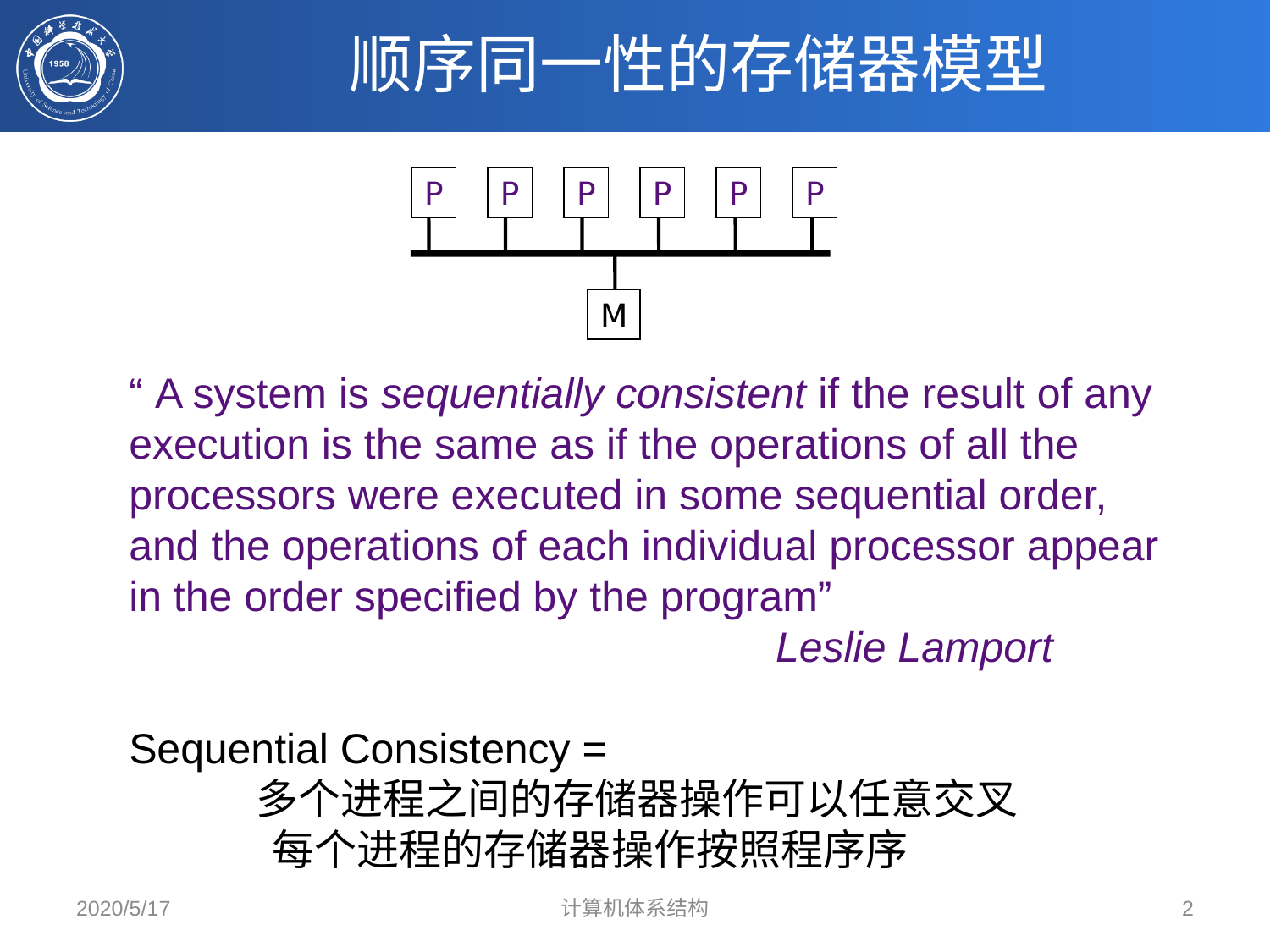

# 顺序同一性的存储器模型
P
P
P
P
P
P

M
“ A system is sequentially consistent if the result of any execution is the same as if the operations of all the processors were executed in some sequential order, and the operations of each individual processor appear in the order specified by the program”
					 Leslie Lamport

Sequential Consistency =
	多个进程之间的存储器操作可以任意交叉
              每个进程的存储器操作按照程序序

2020/5/17
计算机体系结构
2